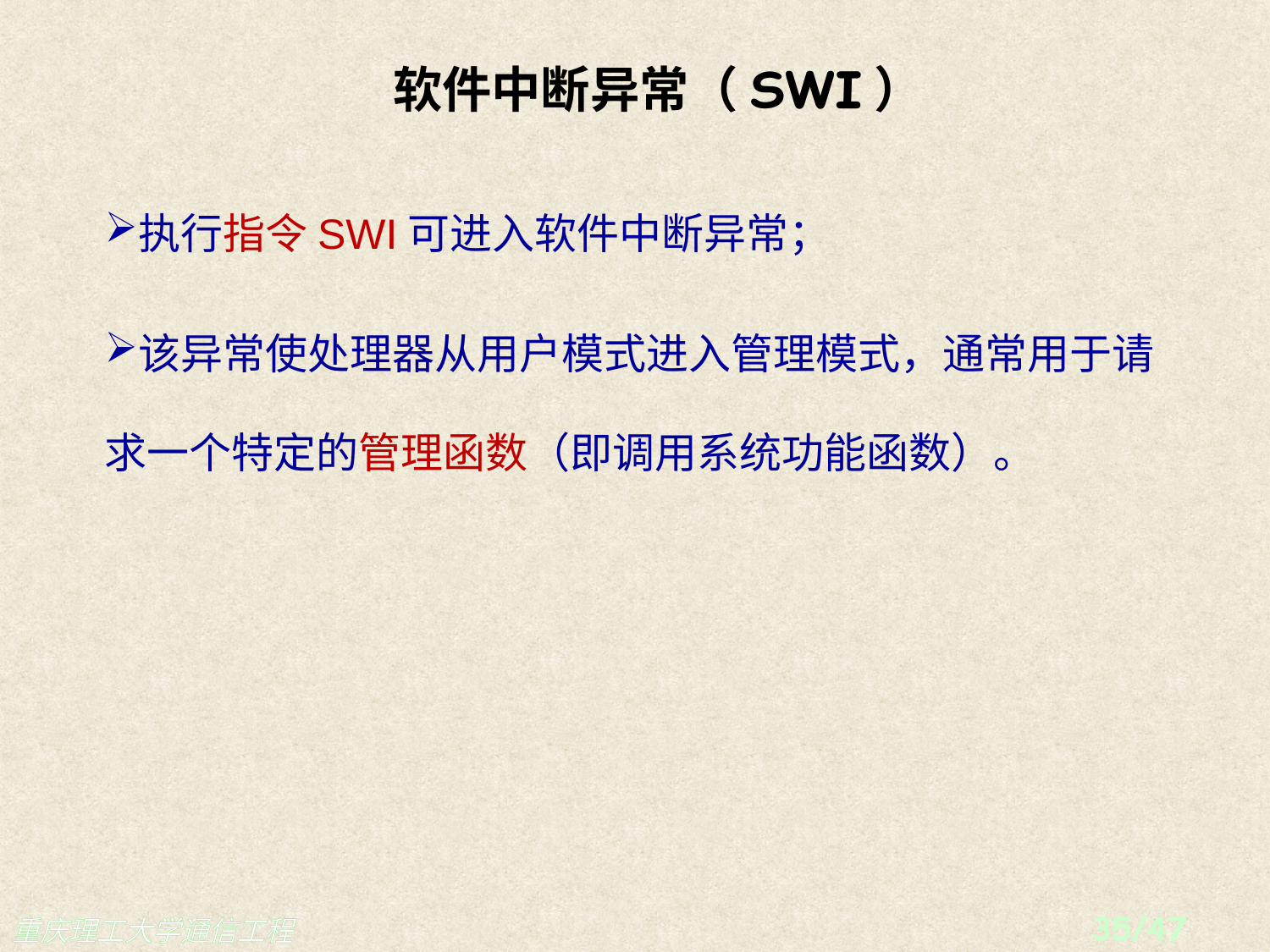

# 软件中断异常（SWI）
执行指令SWI可进入软件中断异常；
该异常使处理器从用户模式进入管理模式，通常用于请求一个特定的管理函数（即调用系统功能函数）。